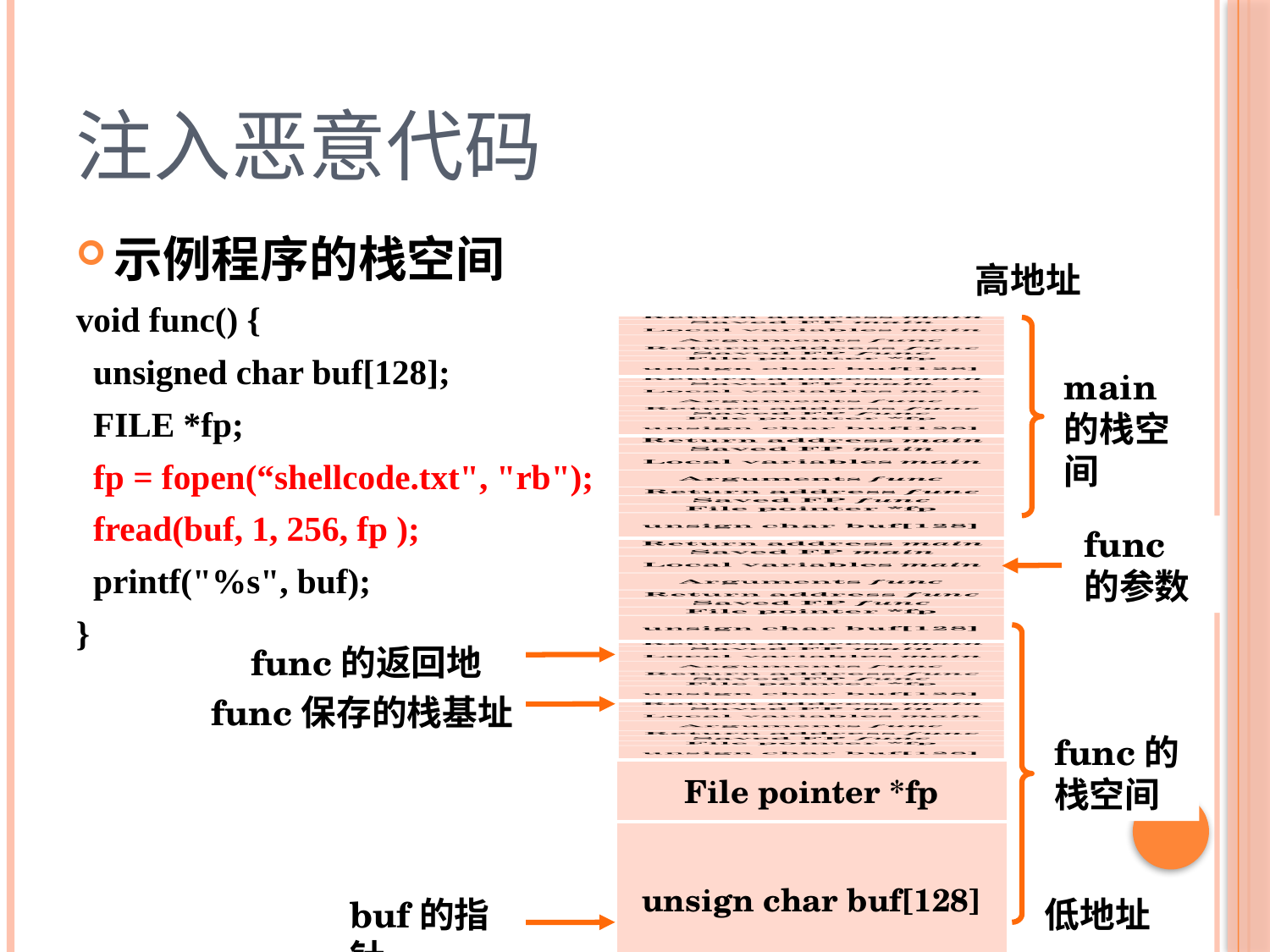

# 注入恶意代码
示例程序的栈空间
void func() {
  unsigned char buf[128];
  FILE *fp;
  fp = fopen(“shellcode.txt", "rb");
  fread(buf, 1, 256, fp );
  printf("%s", buf);
}
高地址
|  |
| --- |
|  |
|  |
|  |
|  |
|  |
| File pointer \*fp |
| unsign char buf[128] |

main的栈空间
func的参数

func的返回地址
func保存的栈基址
func的栈空间
buf的指针
低地址